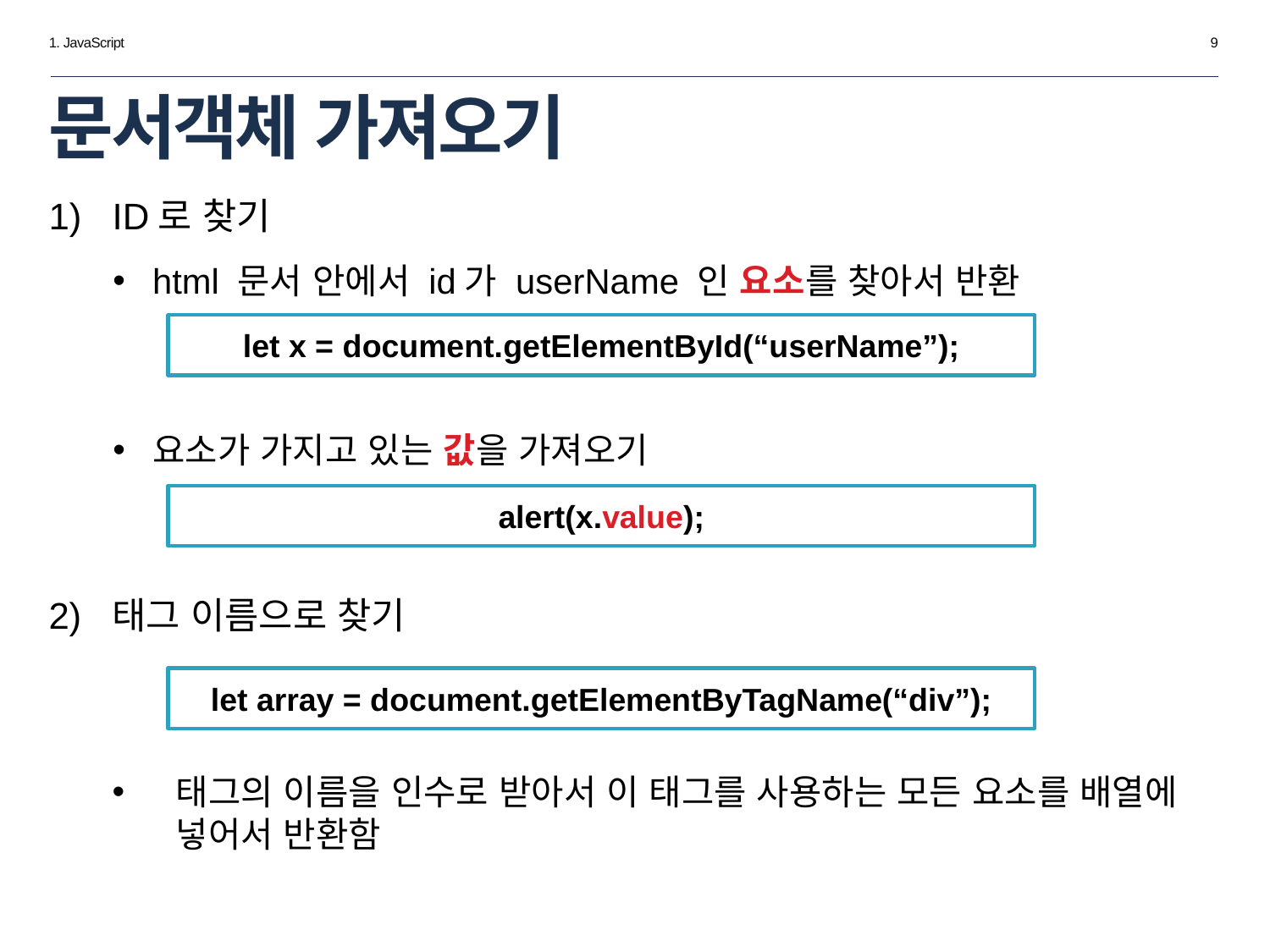

1. JavaScript
9
# 문서객체 가져오기
ID로 찾기

태그 이름으로 찾기

태그의 이름을 인수로 받아서 이 태그를 사용하는 모든 요소를 배열에 넣어서 반환함
html 문서 안에서 id가 userName 인 요소를 찾아서 반환

요소가 가지고 있는 값을 가져오기

let x = document.getElementById(“userName”);
alert(x.value);
let array = document.getElementByTagName(“div”);